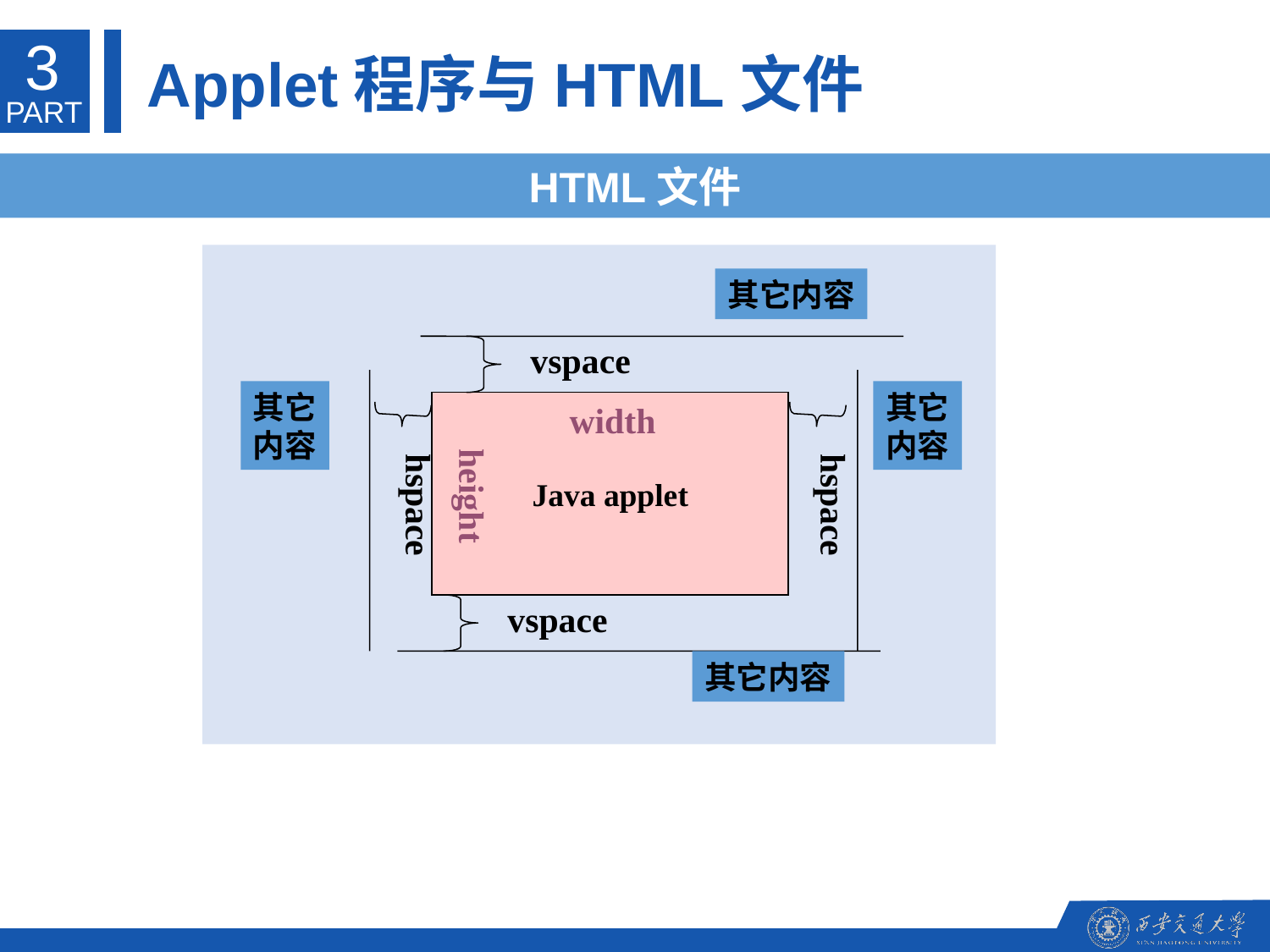

3
Applet程序与HTML文件
PART
HTML文件

其它内容
vspace

其它
内容
其它
内容

Java applet
width
height
hspace
hspace
vspace

其它内容